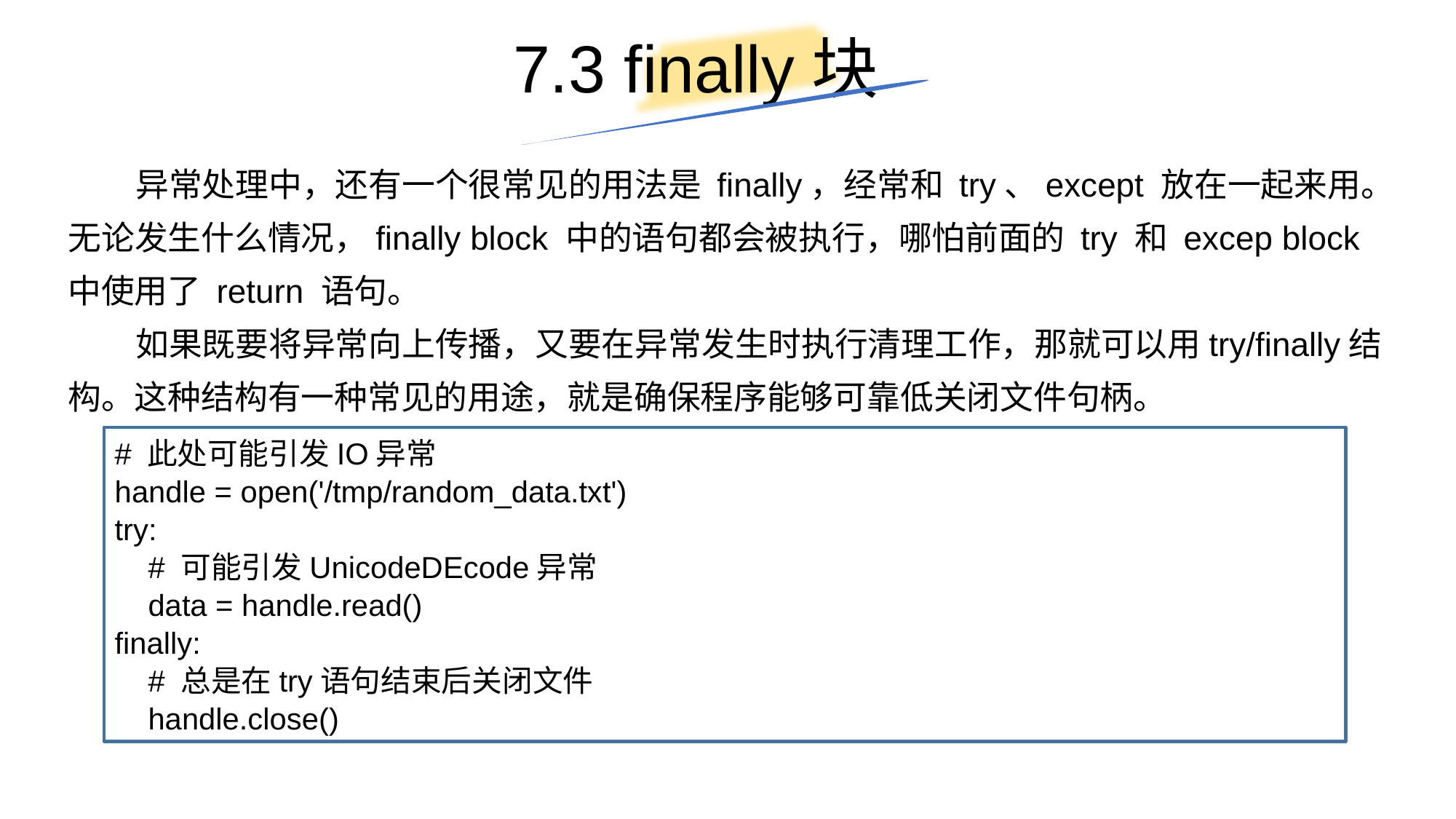

# 7.3 finally块

        异常处理中，还有一个很常见的用法是 finally，经常和 try、except 放在一起来用。无论发生什么情况，finally block 中的语句都会被执行，哪怕前面的 try 和 excep block 中使用了 return 语句。
        如果既要将异常向上传播，又要在异常发生时执行清理工作，那就可以用try/finally结构。这种结构有一种常见的用途，就是确保程序能够可靠低关闭文件句柄。
# 此处可能引发IO异常
handle = open('/tmp/random_data.txt')
try:
    # 可能引发UnicodeDEcode异常
    data = handle.read()
finally:
    # 总是在try语句结束后关闭文件
    handle.close()